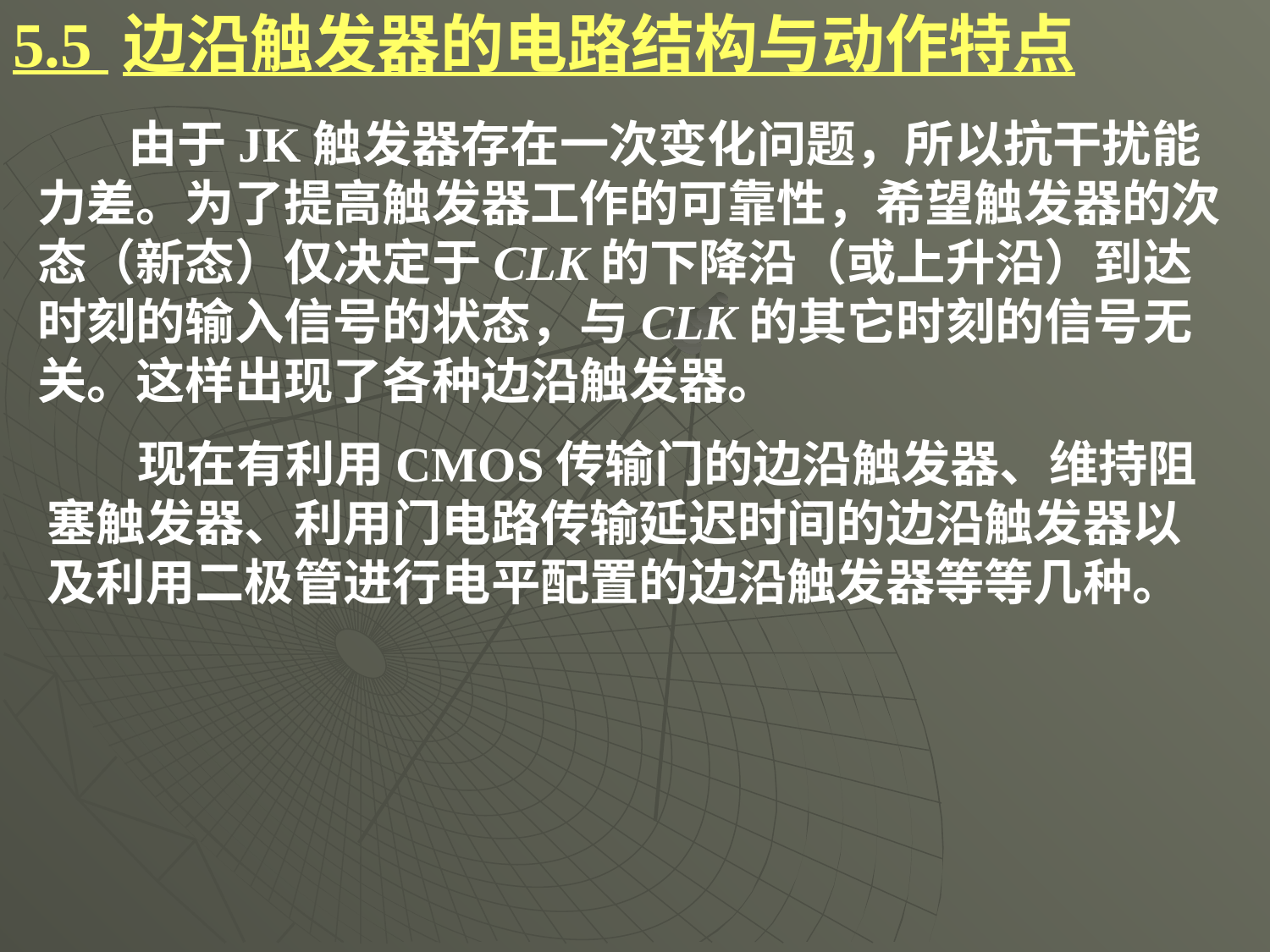

# 5.5 边沿触发器的电路结构与动作特点
       由于JK触发器存在一次变化问题，所以抗干扰能力差。为了提高触发器工作的可靠性，希望触发器的次态（新态）仅决定于CLK的下降沿（或上升沿）到达时刻的输入信号的状态，与CLK的其它时刻的信号无关。这样出现了各种边沿触发器。
       现在有利用CMOS传输门的边沿触发器、维持阻塞触发器、利用门电路传输延迟时间的边沿触发器以及利用二极管进行电平配置的边沿触发器等等几种。